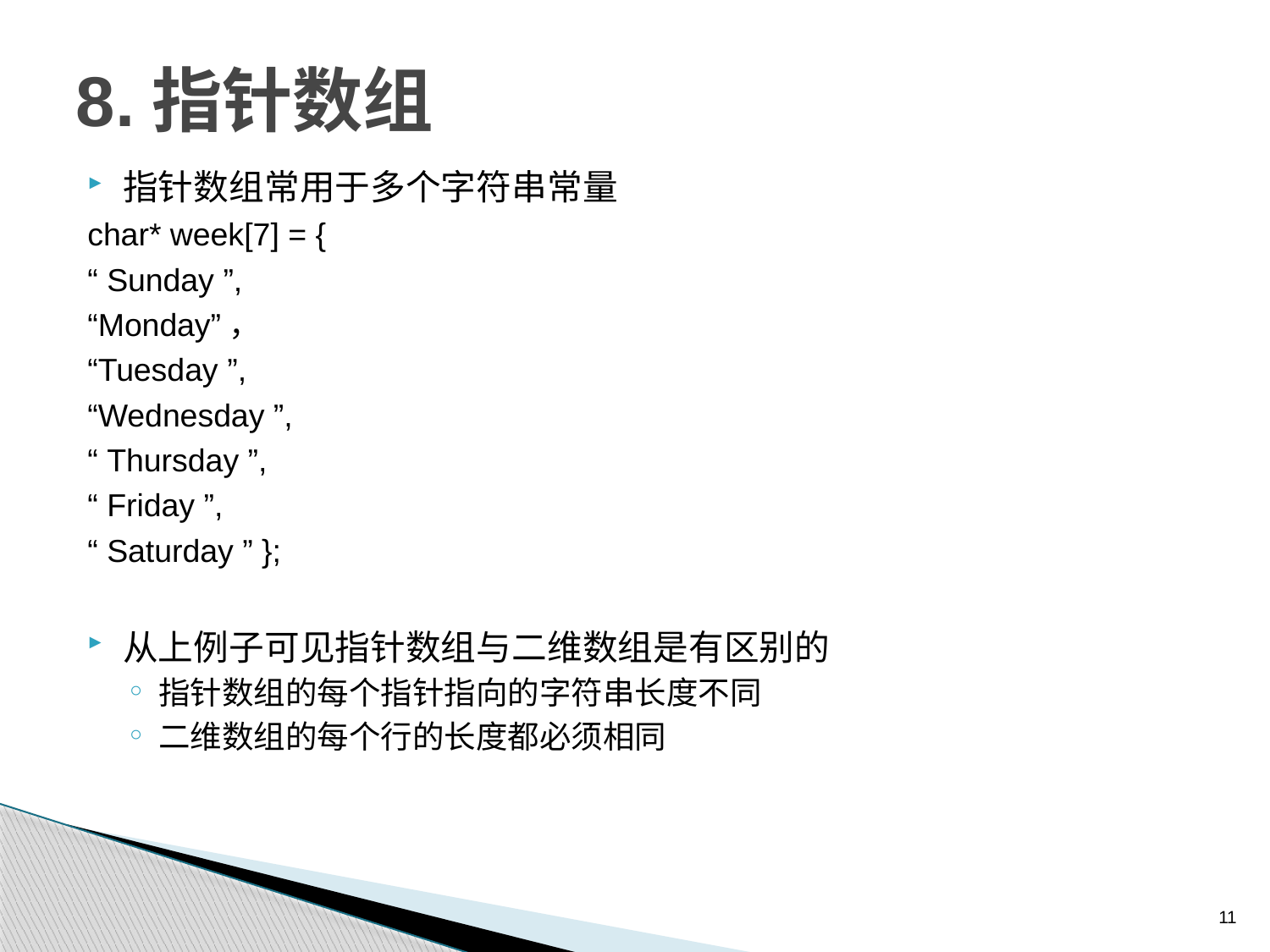

# 8.指针数组
指针数组常用于多个字符串常量
char* week[7] = {
“ Sunday ”,
“Monday”，
“Tuesday ”,
“Wednesday ”,
“ Thursday ”,
“ Friday ”,
“ Saturday ” };

从上例子可见指针数组与二维数组是有区别的
指针数组的每个指针指向的字符串长度不同
二维数组的每个行的长度都必须相同
11